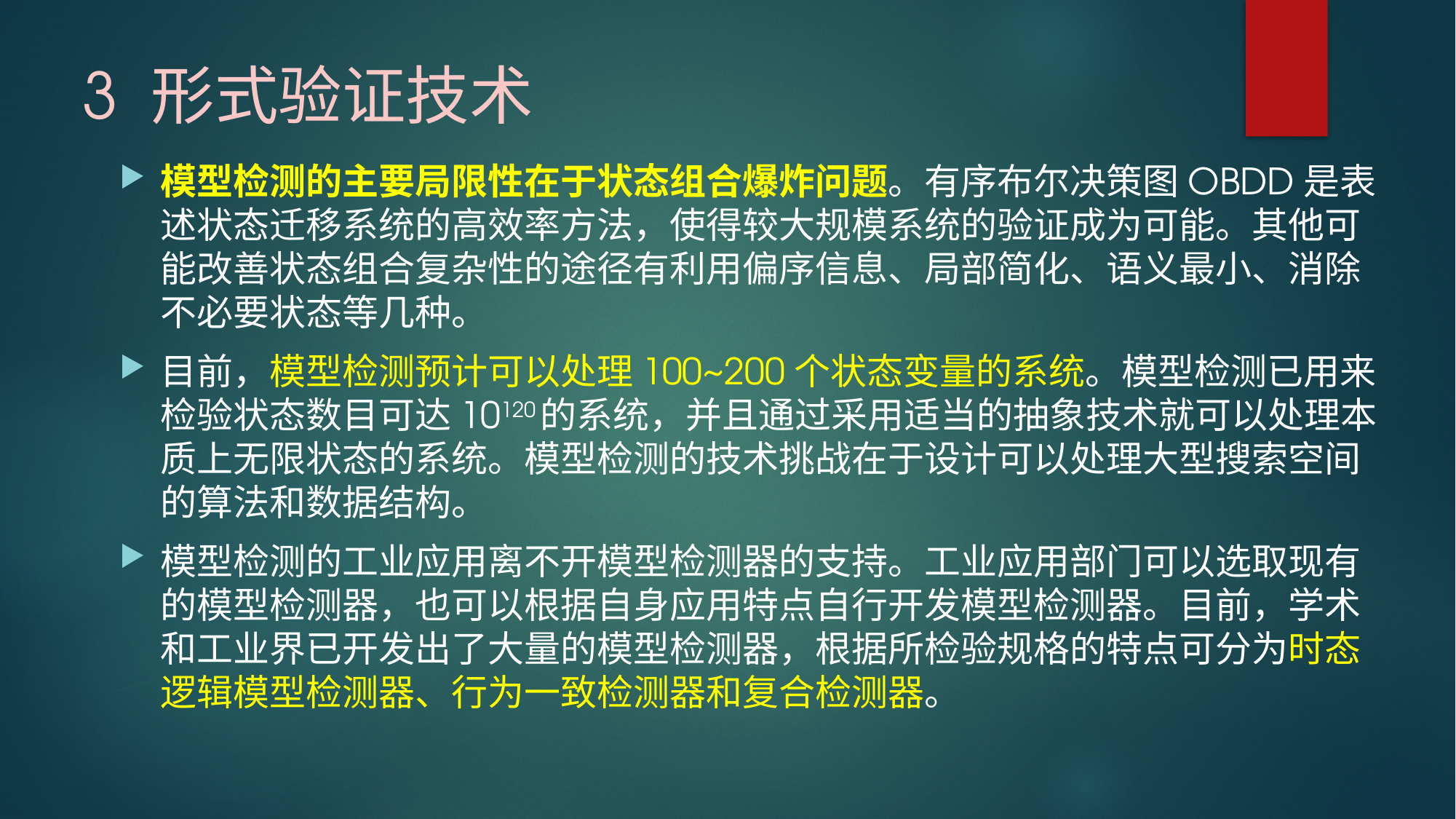

# 3 形式验证技术
模型检测的主要局限性在于状态组合爆炸问题。有序布尔决策图OBDD是表述状态迁移系统的高效率方法，使得较大规模系统的验证成为可能。其他可能改善状态组合复杂性的途径有利用偏序信息、局部简化、语义最小、消除不必要状态等几种。
目前，模型检测预计可以处理100~200个状态变量的系统。模型检测已用来检验状态数目可达10120的系统，并且通过采用适当的抽象技术就可以处理本质上无限状态的系统。模型检测的技术挑战在于设计可以处理大型搜索空间的算法和数据结构。
模型检测的工业应用离不开模型检测器的支持。工业应用部门可以选取现有的模型检测器，也可以根据自身应用特点自行开发模型检测器。目前，学术和工业界已开发出了大量的模型检测器，根据所检验规格的特点可分为时态逻辑模型检测器、行为一致检测器和复合检测器。